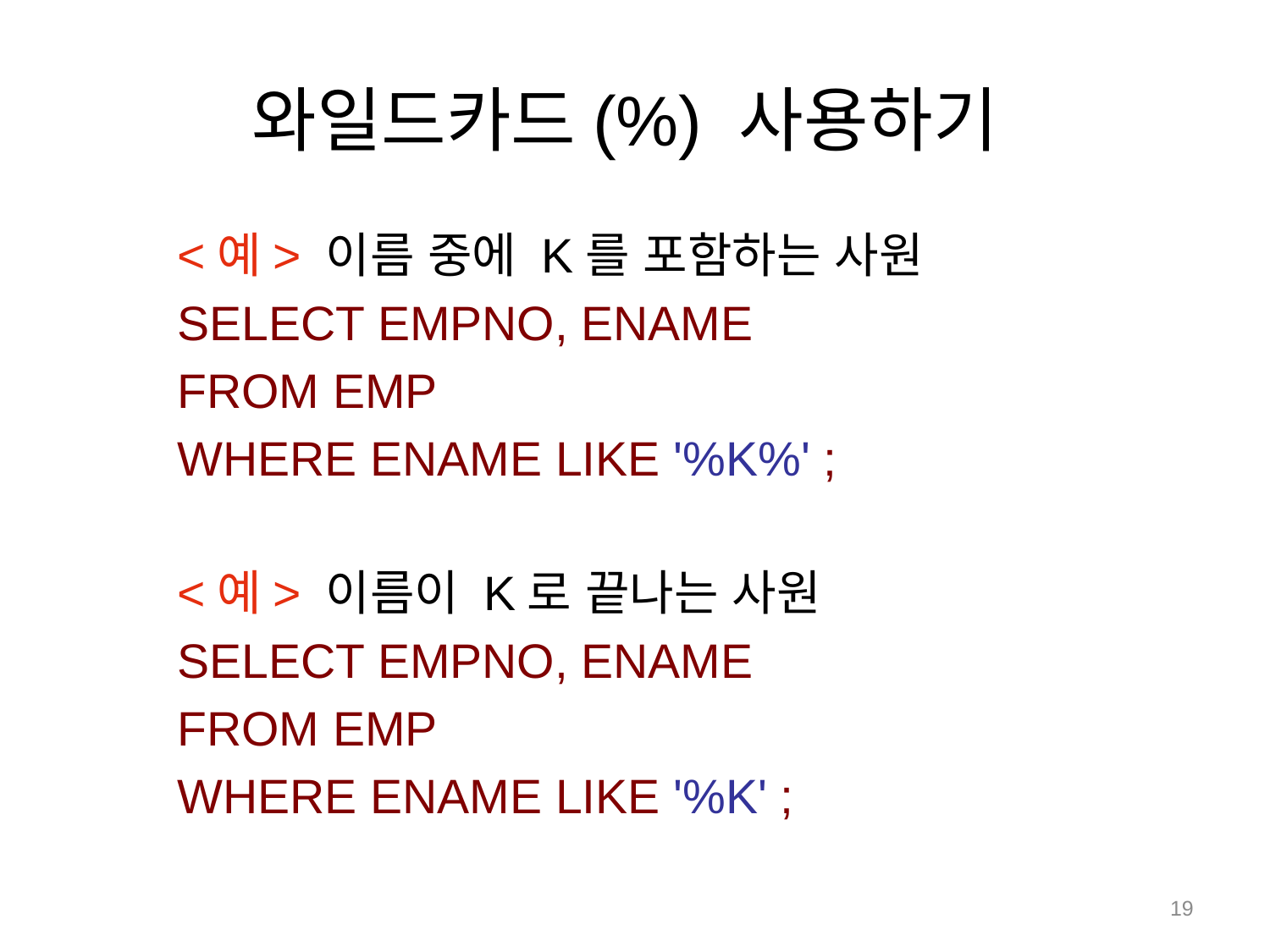

# 와일드카드(%) 사용하기
<예> 이름 중에 K를 포함하는 사원
SELECT EMPNO, ENAME
FROM EMP
WHERE ENAME LIKE '%K%' ;

<예> 이름이 K로 끝나는 사원
SELECT EMPNO, ENAME
FROM EMP
WHERE ENAME LIKE '%K' ;

19